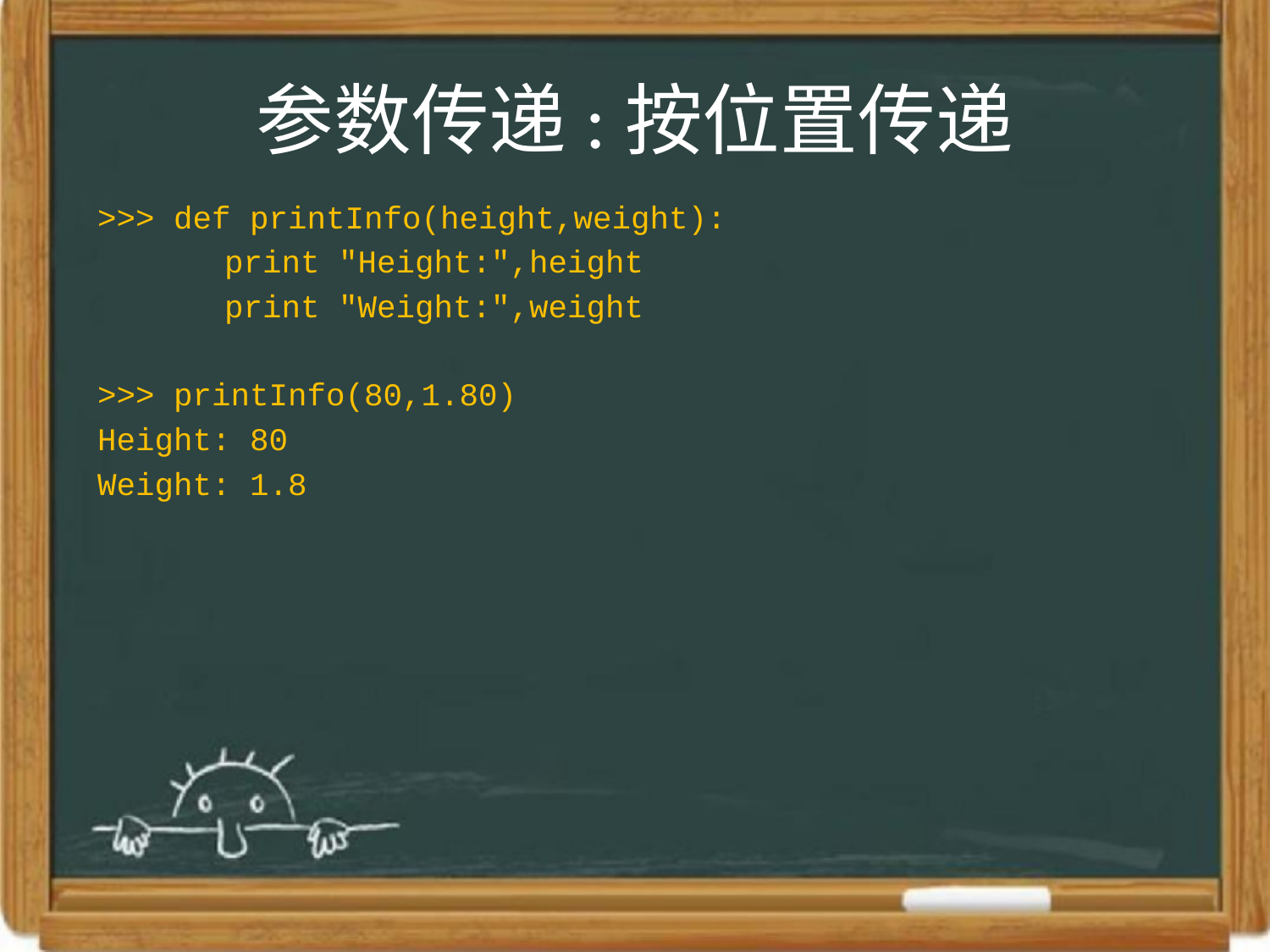

# 参数传递:按位置传递
>>> def printInfo(height,weight):
	print "Height:",height
	print "Weight:",weight

>>> printInfo(80,1.80)
Height: 80
Weight: 1.8